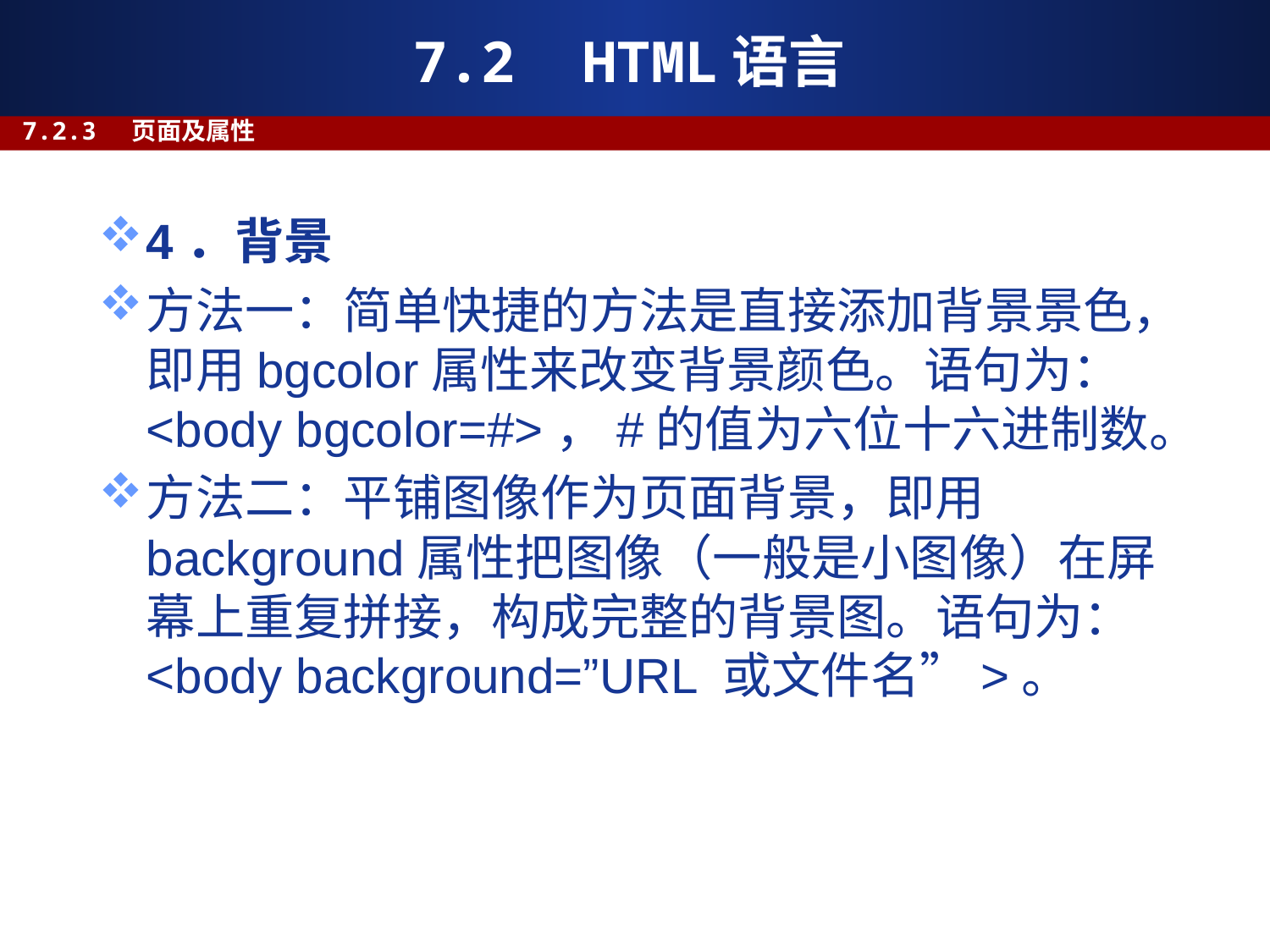

# 7.2  HTML语言
7.2.3  页面及属性
4．背景
方法一：简单快捷的方法是直接添加背景景色，即用bgcolor属性来改变背景颜色。语句为：<body bgcolor=#>，#的值为六位十六进制数。
方法二：平铺图像作为页面背景，即用background属性把图像（一般是小图像）在屏幕上重复拼接，构成完整的背景图。语句为：<body background=”URL 或文件名”>。